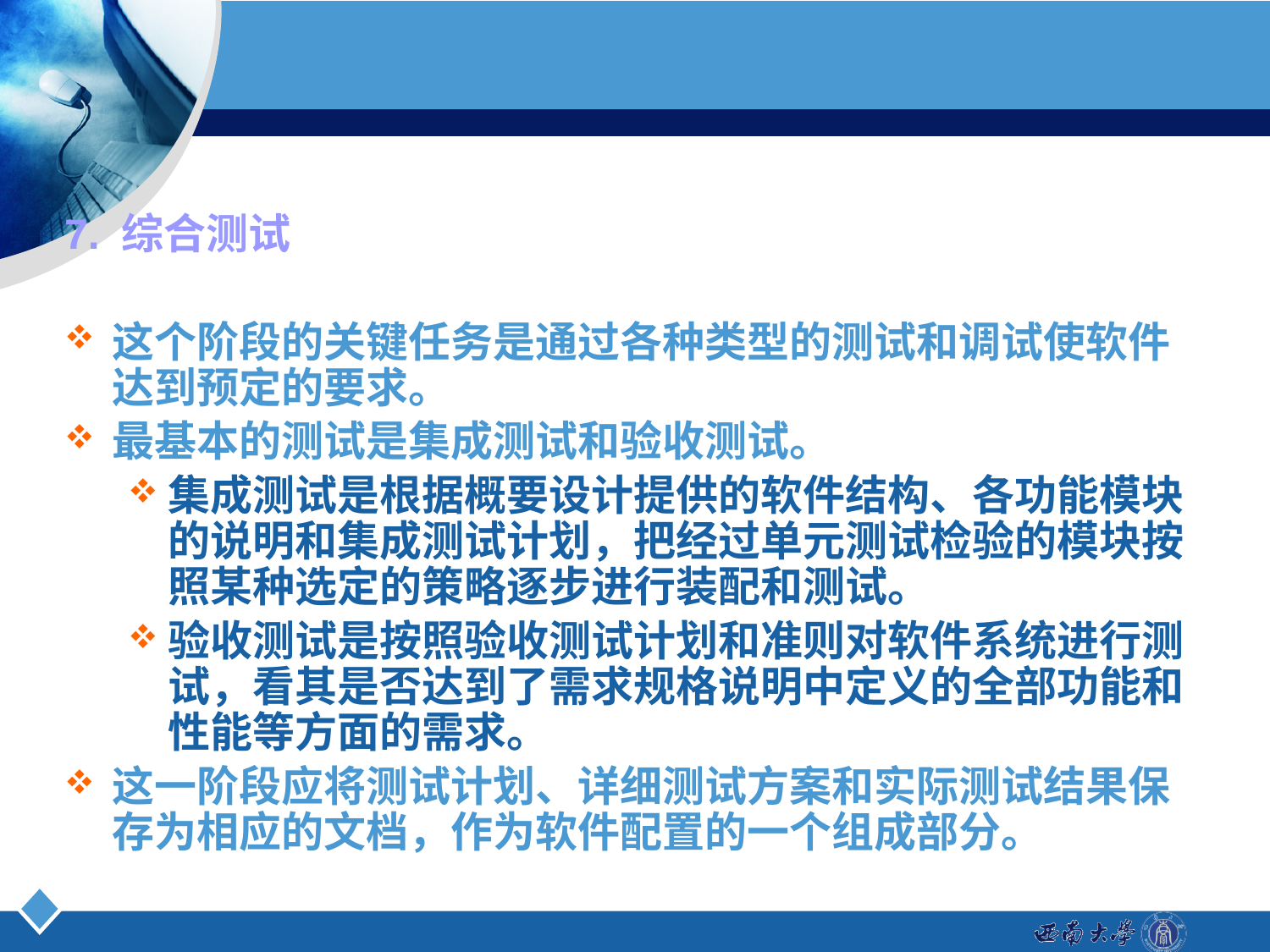

7. 综合测试

这个阶段的关键任务是通过各种类型的测试和调试使软件达到预定的要求。
最基本的测试是集成测试和验收测试。
集成测试是根据概要设计提供的软件结构、各功能模块的说明和集成测试计划，把经过单元测试检验的模块按照某种选定的策略逐步进行装配和测试。
验收测试是按照验收测试计划和准则对软件系统进行测试，看其是否达到了需求规格说明中定义的全部功能和性能等方面的需求。
这一阶段应将测试计划、详细测试方案和实际测试结果保存为相应的文档，作为软件配置的一个组成部分。